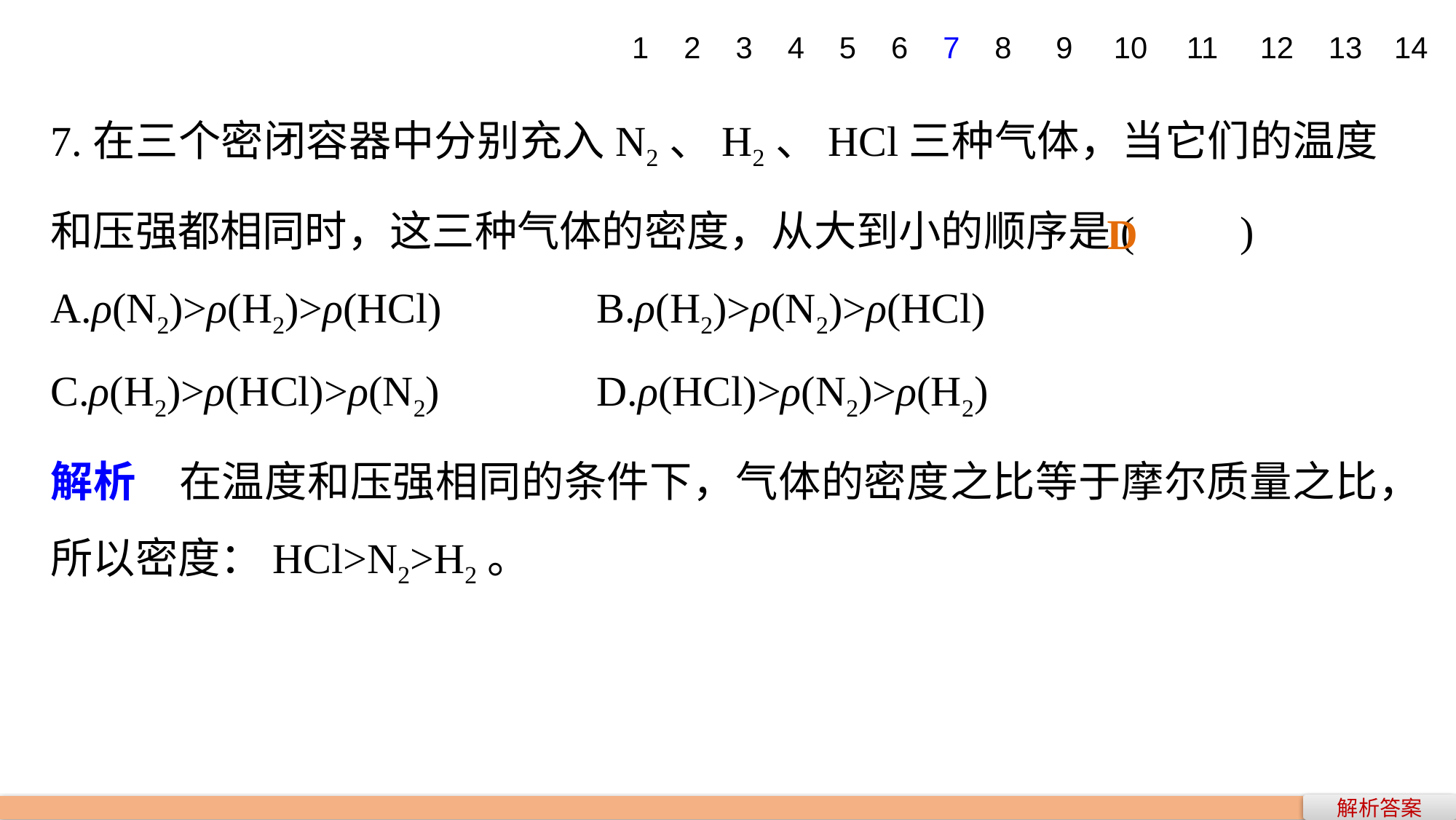

1
2
3
4
5
6
7
8
9
10
11
12
13
14
7.在三个密闭容器中分别充入N2、H2、HCl三种气体，当它们的温度和压强都相同时，这三种气体的密度，从大到小的顺序是(　　)
A.ρ(N2)>ρ(H2)>ρ(HCl)		B.ρ(H2)>ρ(N2)>ρ(HCl)
C.ρ(H2)>ρ(HCl)>ρ(N2)		D.ρ(HCl)>ρ(N2)>ρ(H2)
解析　在温度和压强相同的条件下，气体的密度之比等于摩尔质量之比，所以密度：HCl>N2>H2。
D
解析答案